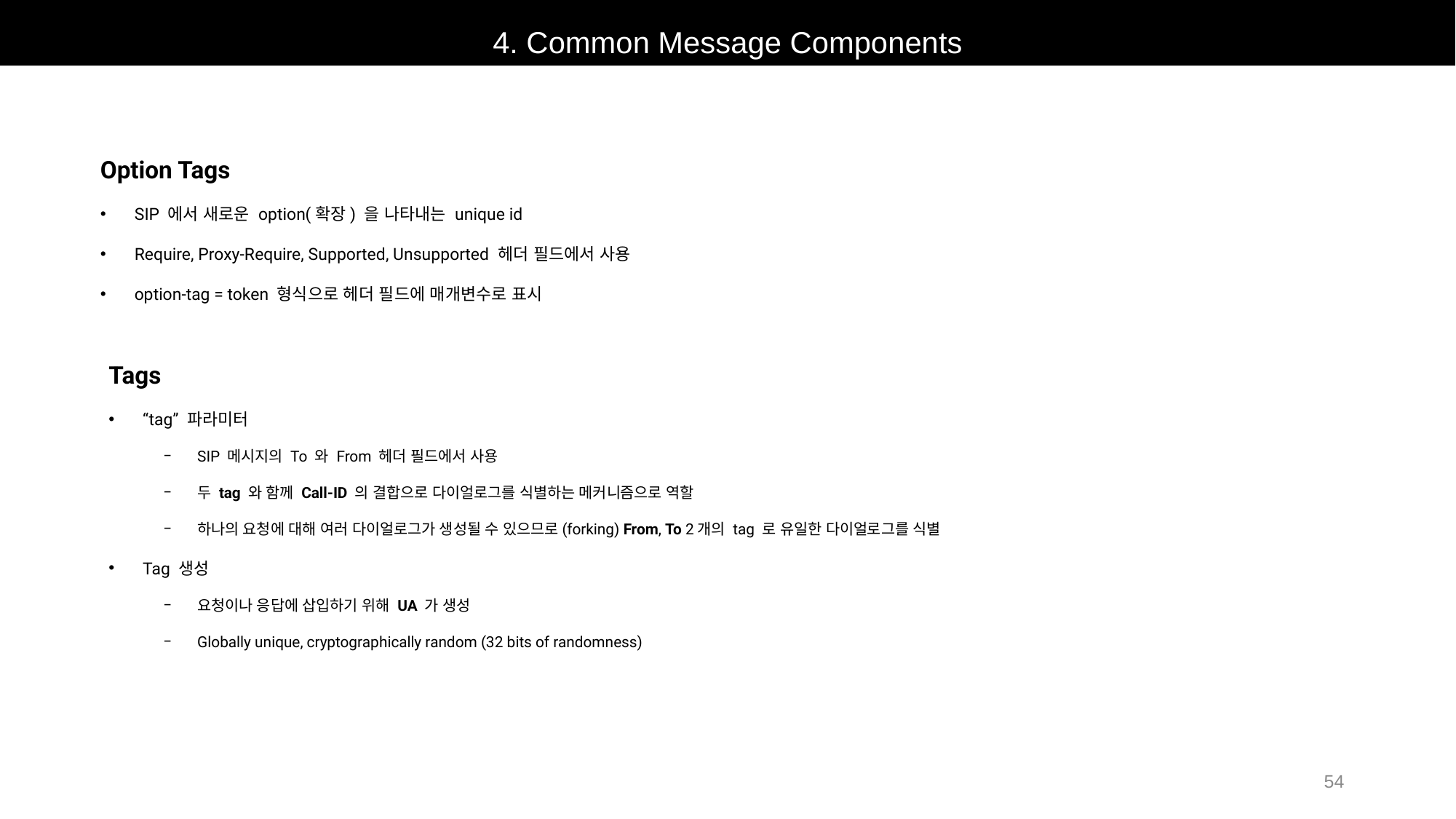

# 4. Common Message Components
Option Tags
SIP 에서 새로운 option(확장) 을 나타내는 unique id
Require, Proxy-Require, Supported, Unsupported 헤더 필드에서 사용
option-tag = token 형식으로 헤더 필드에 매개변수로 표시
Tags
“tag” 파라미터
SIP 메시지의 To 와 From 헤더 필드에서 사용
두 tag 와 함께 Call-ID 의 결합으로 다이얼로그를 식별하는 메커니즘으로 역할
하나의 요청에 대해 여러 다이얼로그가 생성될 수 있으므로(forking) From, To 2개의 tag 로 유일한 다이얼로그를 식별
Tag 생성
요청이나 응답에 삽입하기 위해 UA 가 생성
Globally unique, cryptographically random (32 bits of randomness)
54